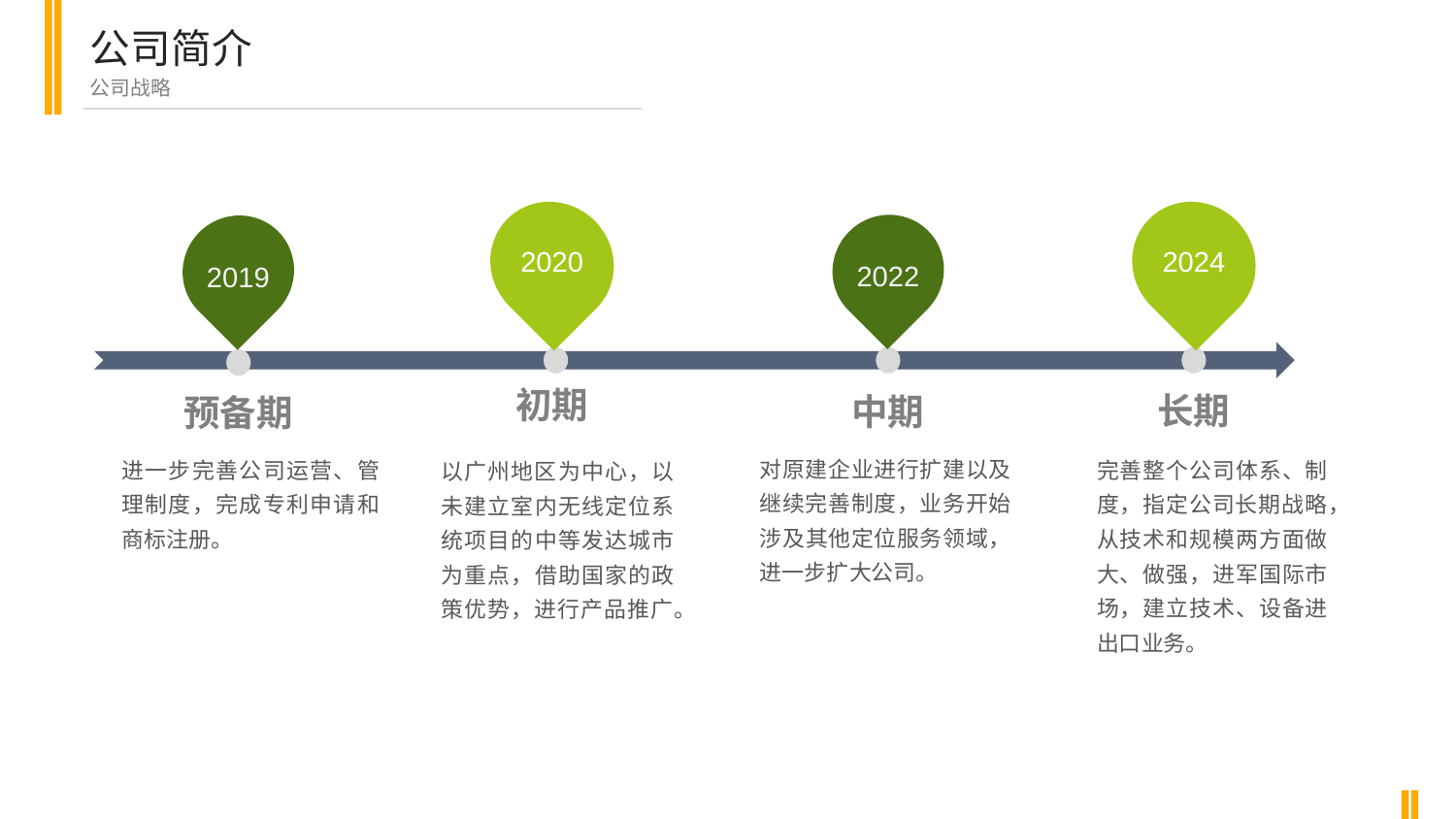

公司简介
公司战略

2020

2024

2022

2019
2024

初期
长期
中期
预备期
对原建企业进行扩建以及继续完善制度，业务开始涉及其他定位服务领域，进一步扩大公司。
完善整个公司体系、制度，指定公司长期战略，从技术和规模两方面做大、做强，进军国际市场，建立技术、设备进出口业务。
进一步完善公司运营、管理制度，完成专利申请和商标注册。
以广州地区为中心，以未建立室内无线定位系统项目的中等发达城市为重点，借助国家的政策优势，进行产品推广。